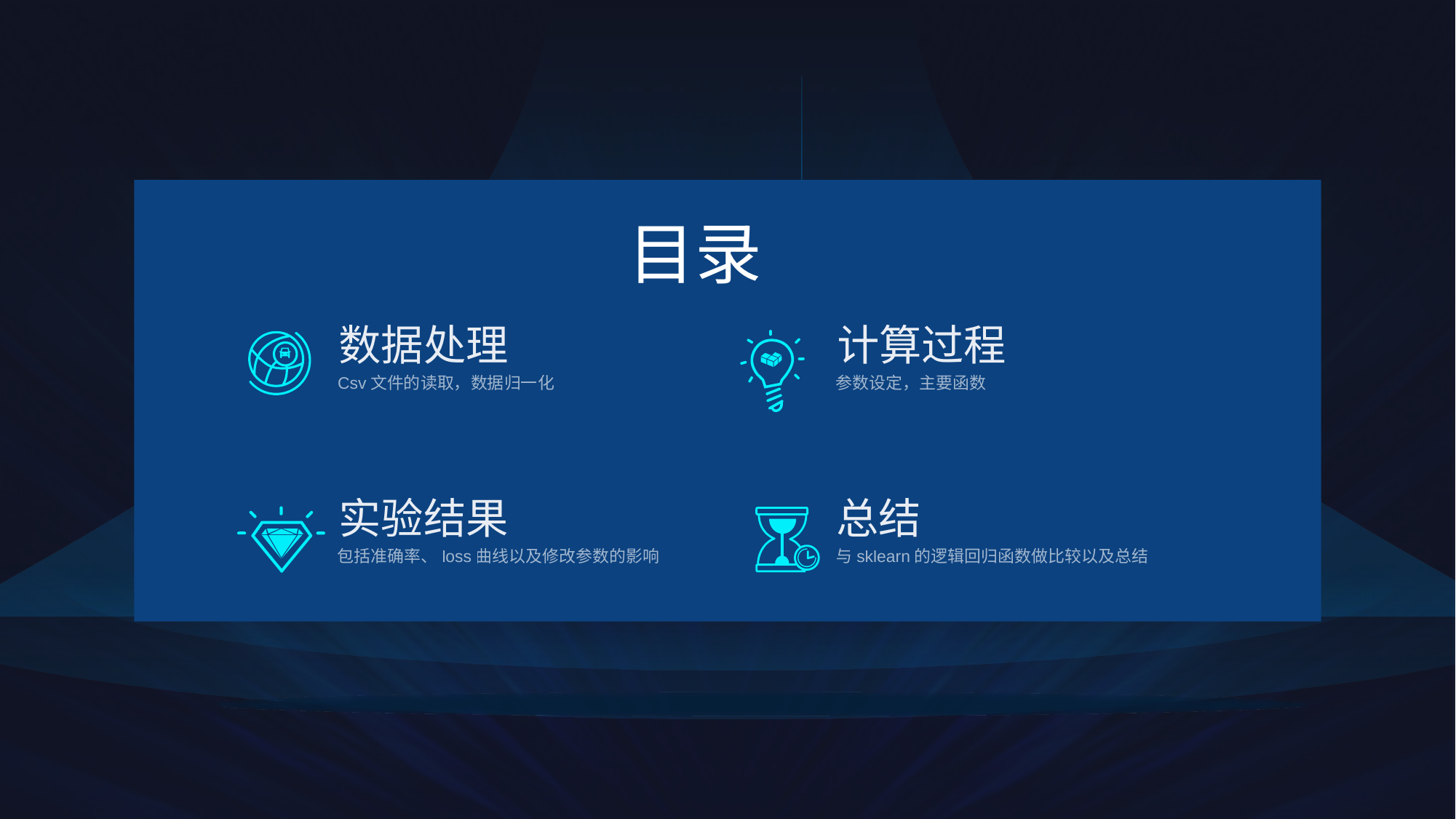

目录
数据处理
Csv文件的读取，数据归一化

计算过程
参数设定，主要函数

实验结果
包括准确率、loss曲线以及修改参数的影响

总结
与sklearn的逻辑回归函数做比较以及总结